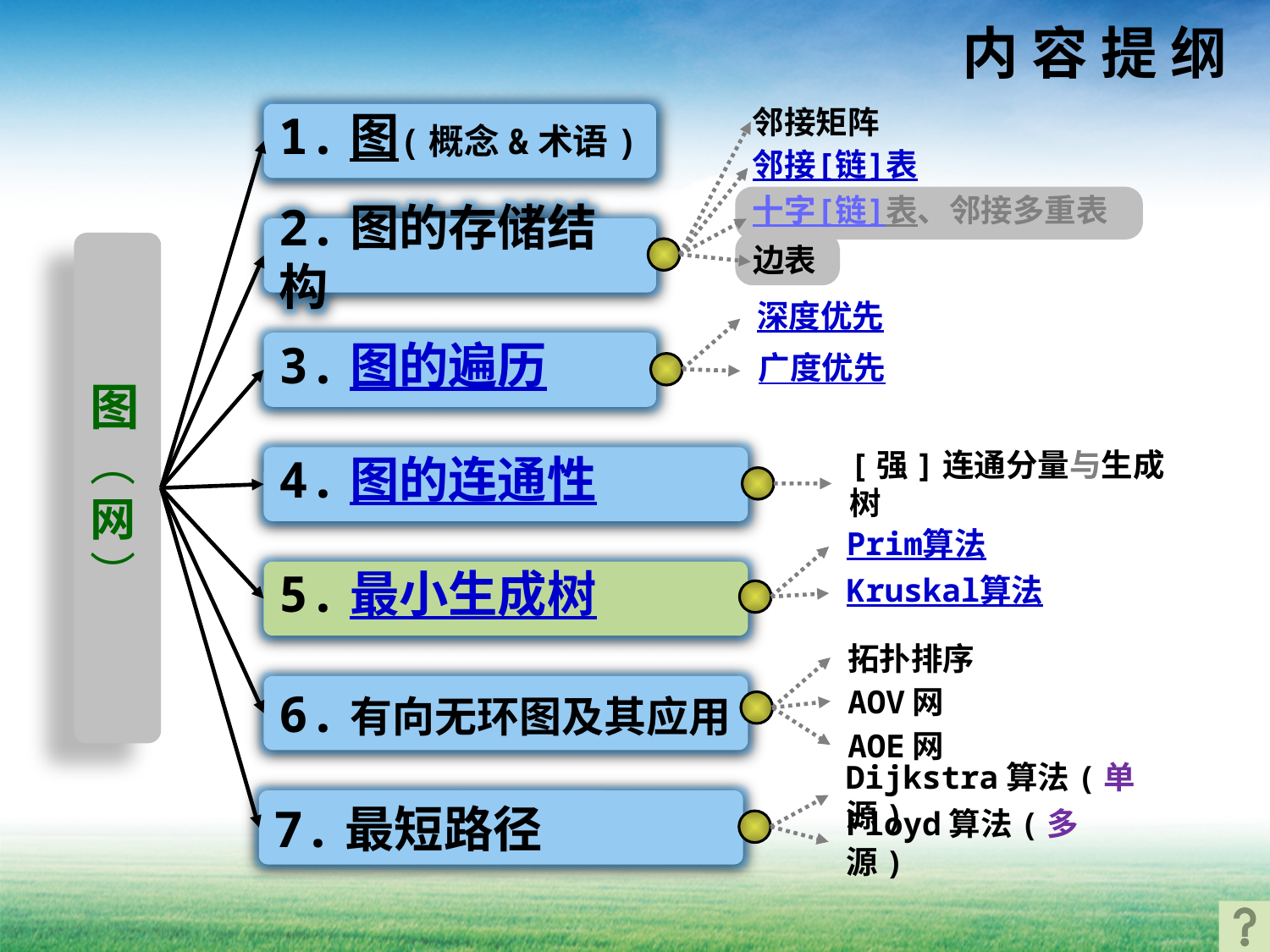

# 内 容 提 纲
邻接矩阵
1.图(概念&术语)
邻接[链]表
十字[链]表、邻接多重表
2.图的存储结构
边表
图
︵
网
︶

深度优先
3.图的遍历
广度优先

4.图的连通性
[强]连通分量与生成树

Prim算法
5.最小生成树
Kruskal算法

拓扑排序
AOV网
6.有向无环图及其应用

AOE网
Dijkstra算法(单源)
7.最短路径

Floyd算法(多源)